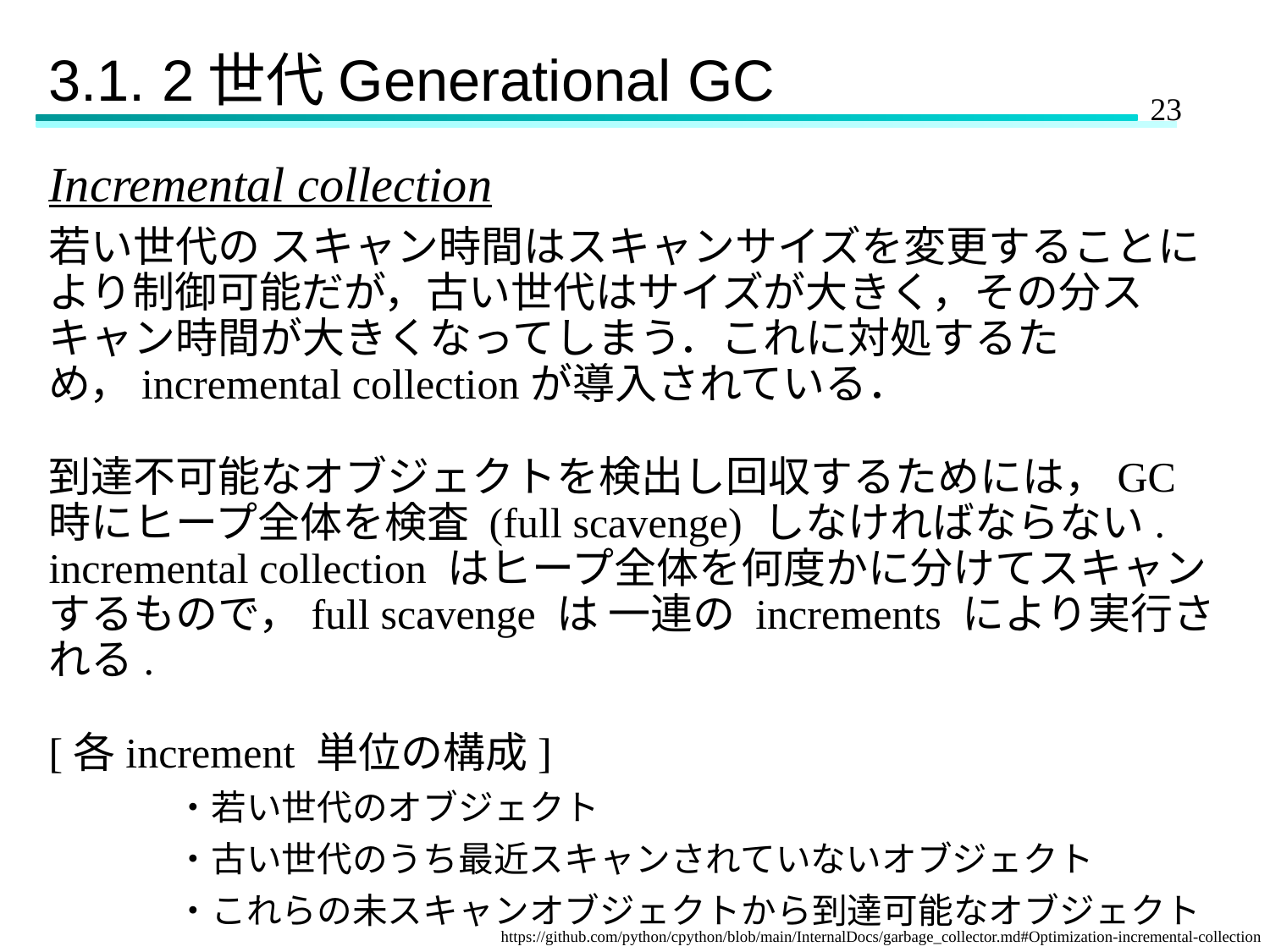

# 3.1. 2世代Generational GC
Incremental collection
若い世代の スキャン時間はスキャンサイズを変更することにより制御可能だが，古い世代はサイズが大きく，その分スキャン時間が大きくなってしまう．これに対処するため，incremental collectionが導入されている．

到達不可能なオブジェクトを検出し回収するためには，GC 時にヒープ全体を検査 (full scavenge) しなければならない. incremental collection はヒープ全体を何度かに分けてスキャンするもので，full scavenge は 一連の increments により実行される.

[各increment 単位の構成]
	・若い世代のオブジェクト
	・古い世代のうち最近スキャンされていないオブジェクト
	・これらの未スキャンオブジェクトから到達可能なオブジェクト

https://github.com/python/cpython/blob/main/InternalDocs/garbage_collector.md#Optimization-incremental-collection